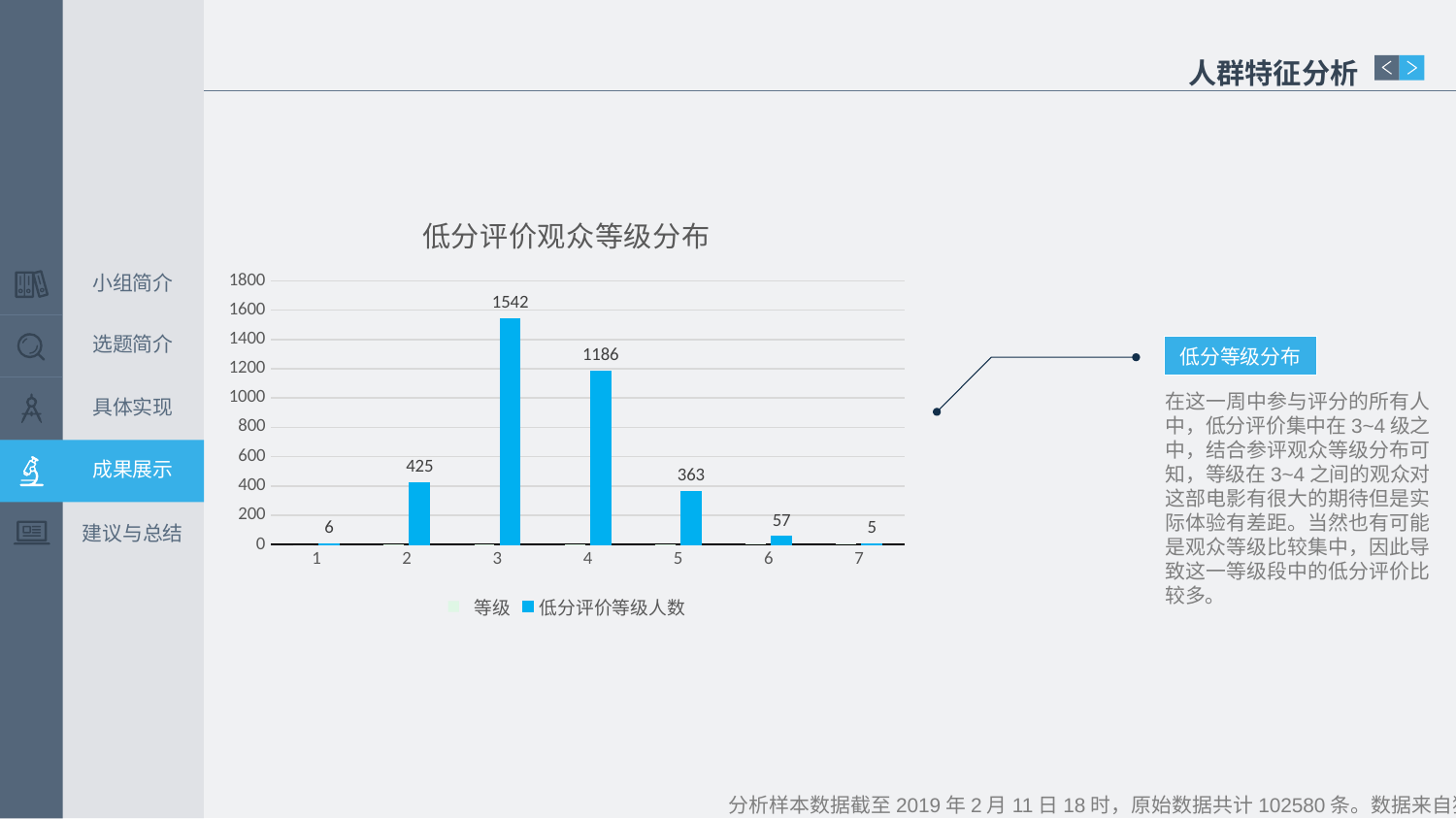

人群特征分析

### Chart: 低分评价观众等级分布

| Category |  等级 | 低分评价等级人数 |
|---|---|---|
小组简介

选题简介

低分等级分布

在这一周中参与评分的所有人中，低分评价集中在3~4级之中，结合参评观众等级分布可知，等级在3~4之间的观众对这部电影有很大的期待但是实际体验有差距。当然也有可能是观众等级比较集中，因此导致这一等级段中的低分评价比较多。
具体实现

成果展示

建议与总结

分析样本数据截至2019年2月11日18时，原始数据共计102580条。数据来自猫眼。